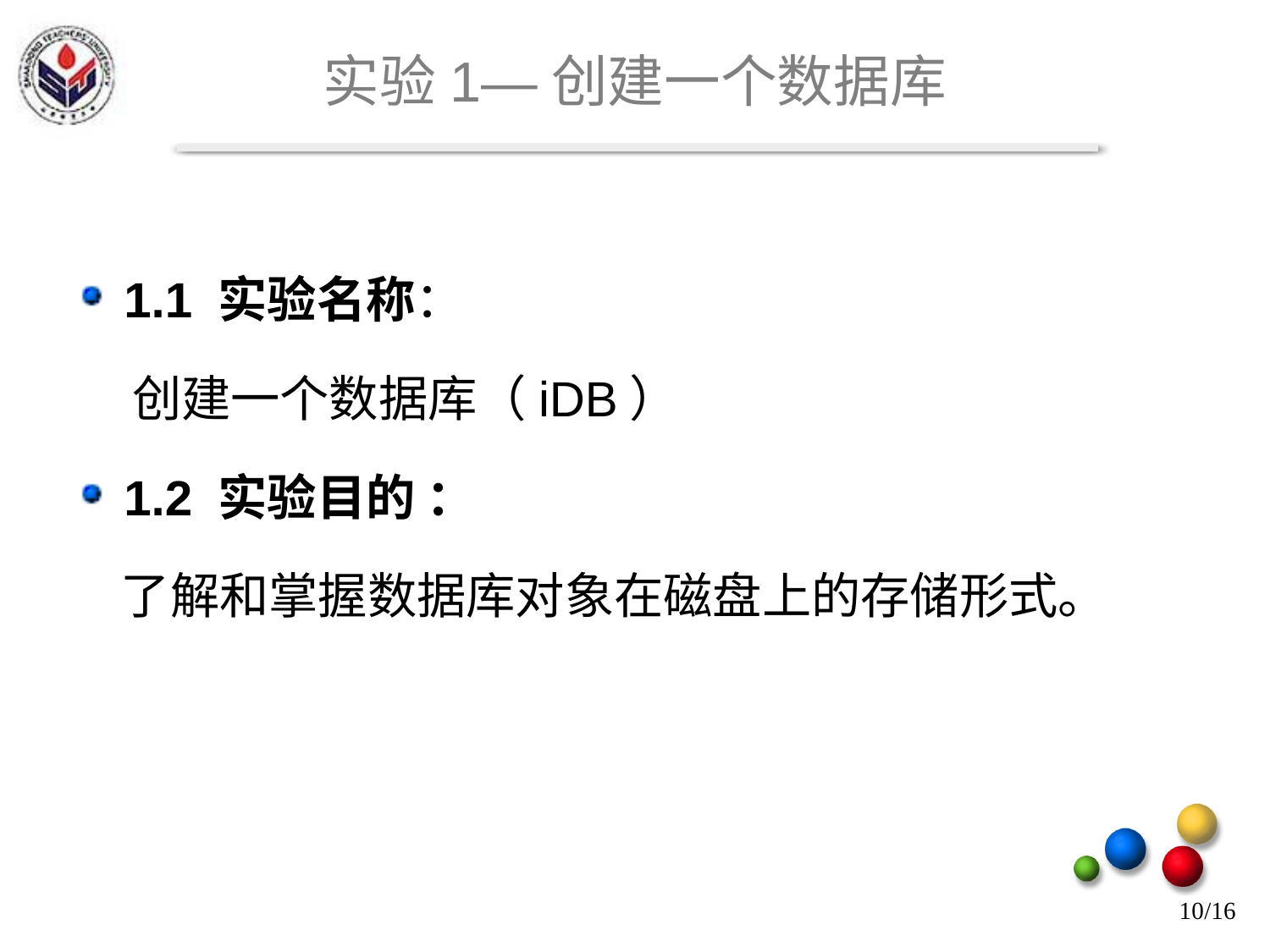

# 实验1—创建一个数据库
1.1 实验名称：
    创建一个数据库（iDB）
1.2 实验目的 ：
   了解和掌握数据库对象在磁盘上的存储形式。

10/16